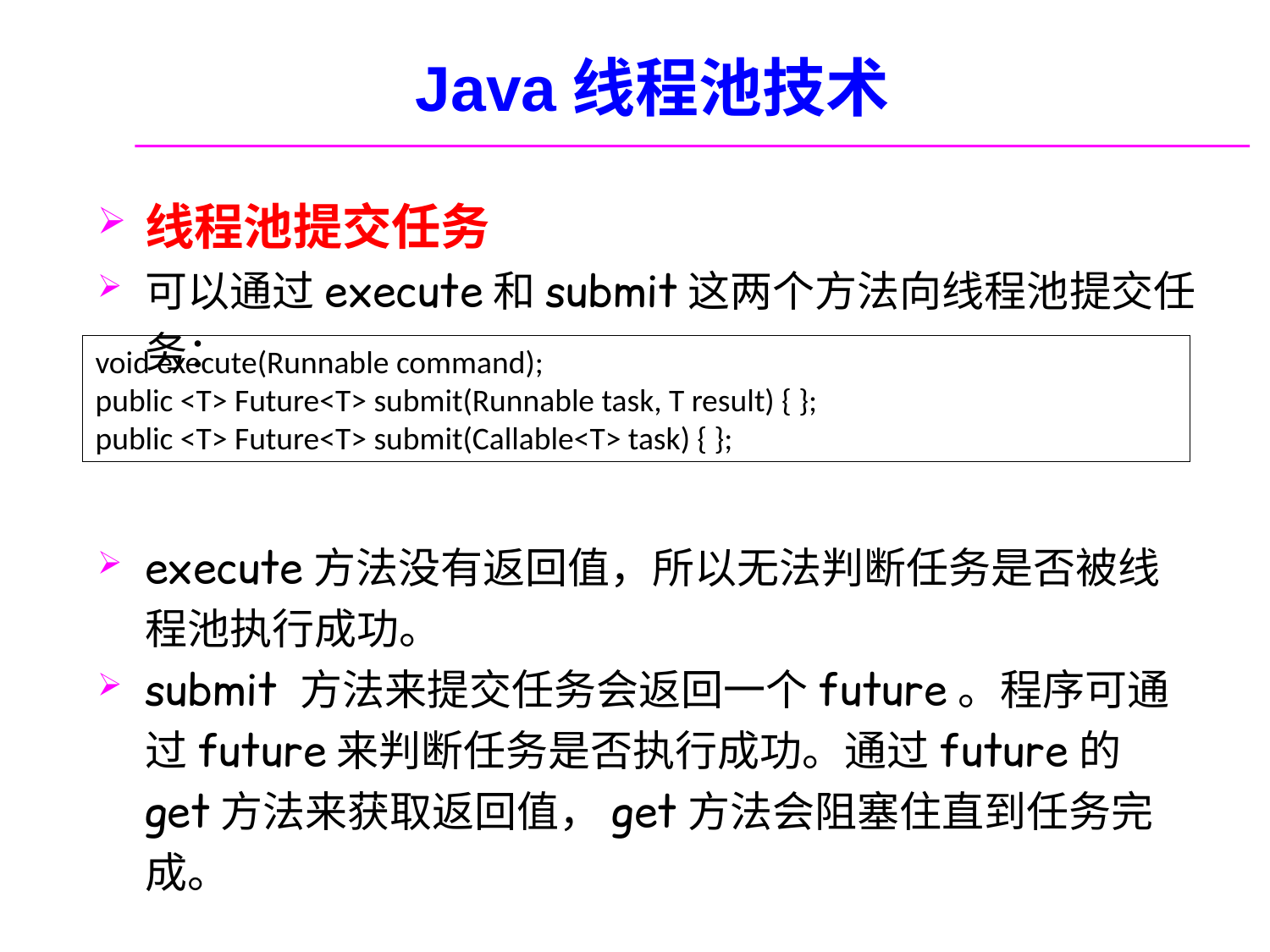

# Java线程池技术
线程池提交任务
可以通过execute和submit这两个方法向线程池提交任务：
void execute(Runnable command);
public <T> Future<T> submit(Runnable task, T result) { };
public <T> Future<T> submit(Callable<T> task) { };
execute方法没有返回值，所以无法判断任务是否被线程池执行成功。
submit 方法来提交任务会返回一个future。程序可通过future来判断任务是否执行成功。通过future的get方法来获取返回值，get方法会阻塞住直到任务完成。
54